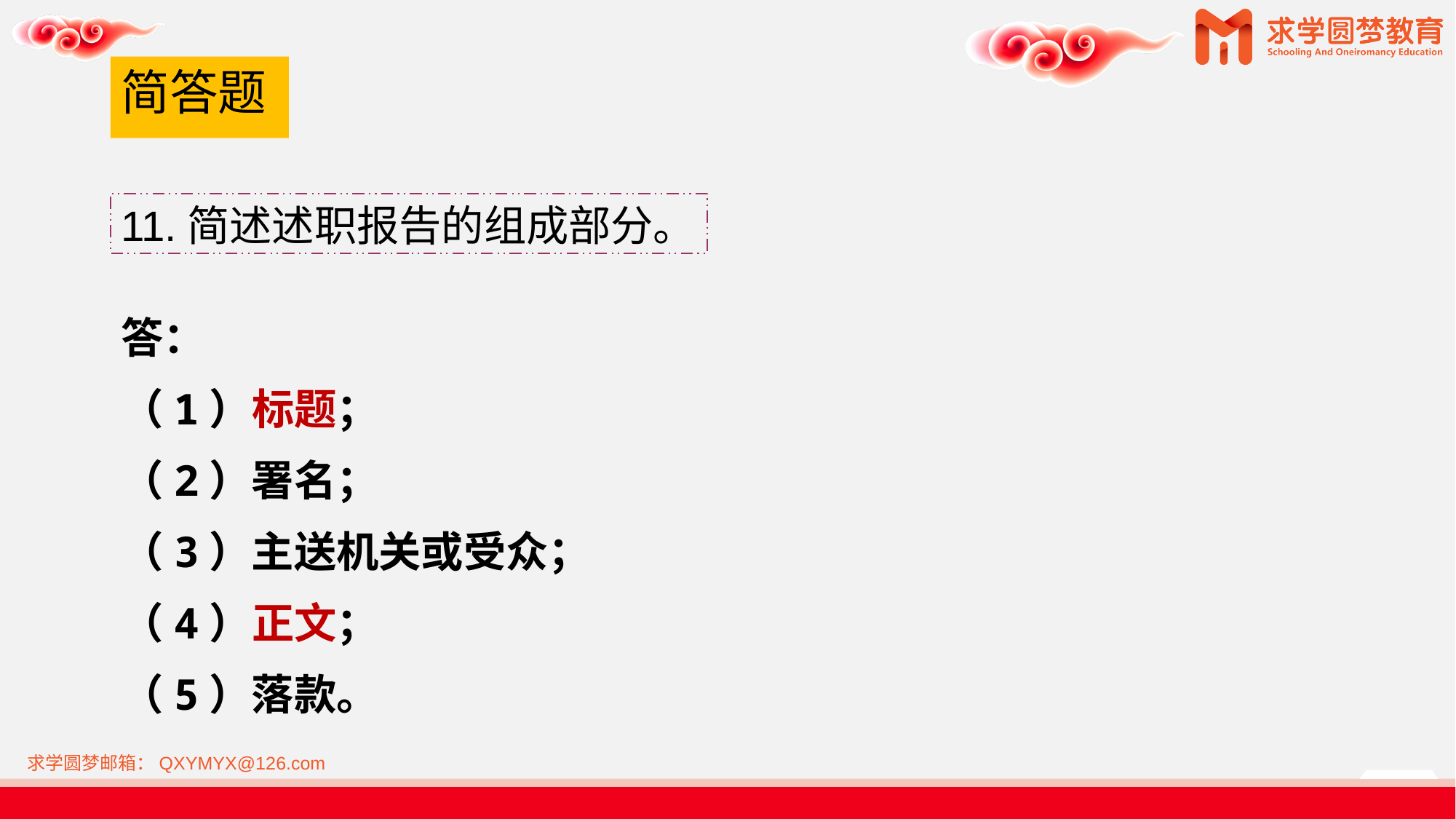

# 简答题
11.简述述职报告的组成部分。
答：
（1）标题；
（2）署名；
（3）主送机关或受众；
（4）正文；
（5）落款。